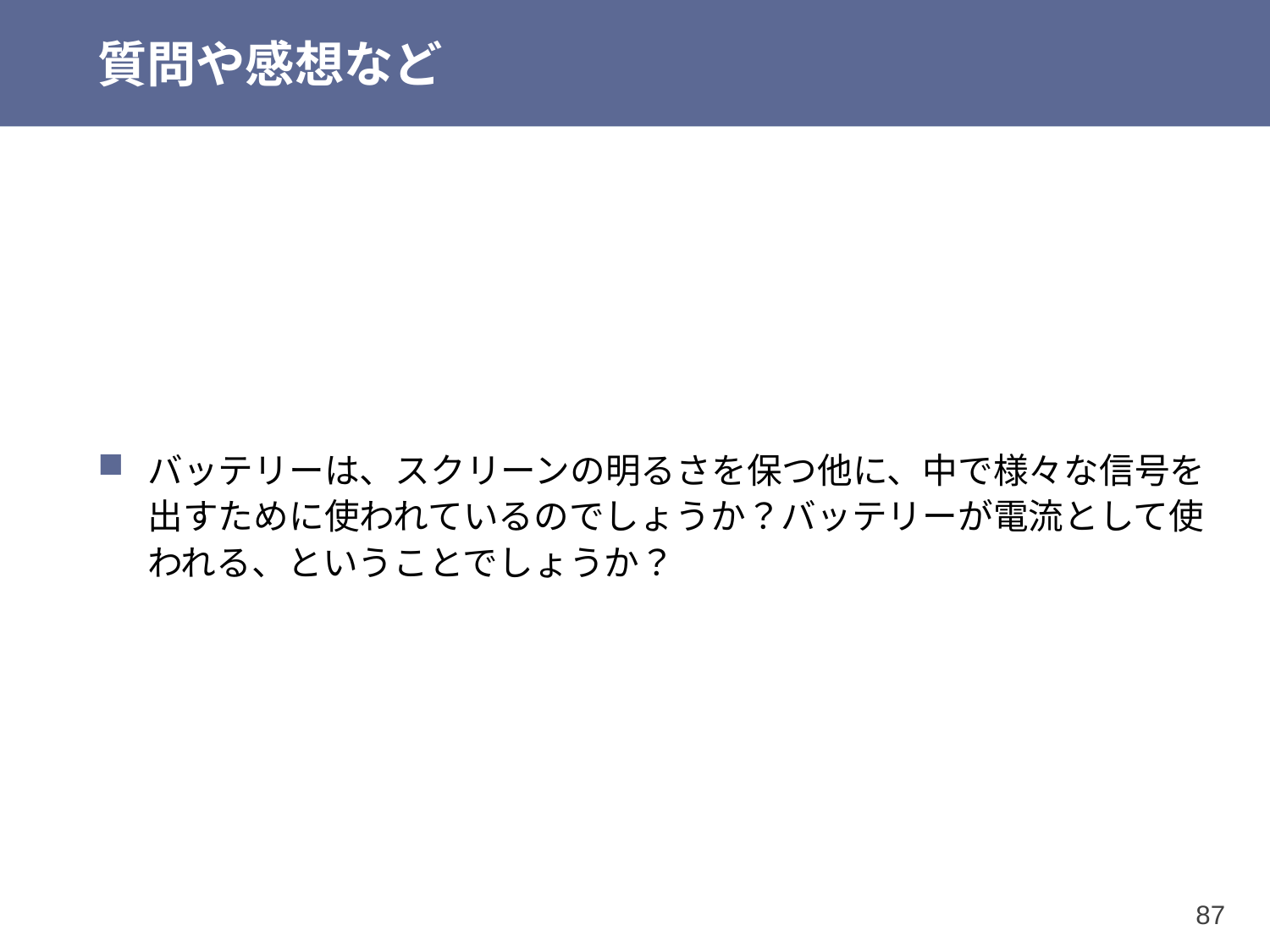

# 質問や感想など
バッテリーは、スクリーンの明るさを保つ他に、中で様々な信号を出すために使われているのでしょうか？バッテリーが電流として使われる、ということでしょうか？